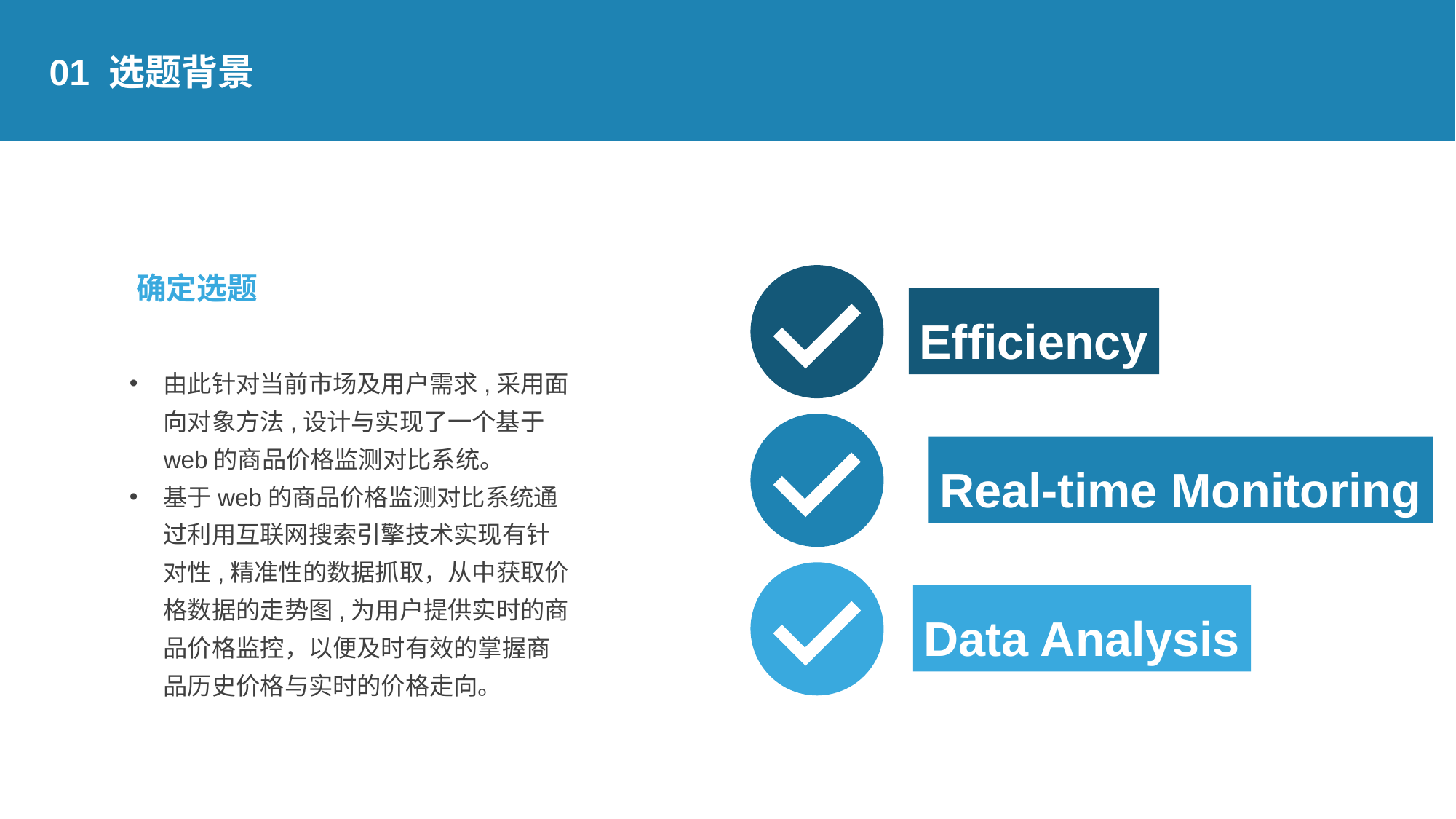

01 选题背景
确定选题

Efficiency
由此针对当前市场及用户需求,采用面向对象方法,设计与实现了一个基于web的商品价格监测对比系统。
基于web的商品价格监测对比系统通过利用互联网搜索引擎技术实现有针对性,精准性的数据抓取，从中获取价格数据的走势图,为用户提供实时的商品价格监控，以便及时有效的掌握商品历史价格与实时的价格走向。

Real-time Monitoring

Data Analysis